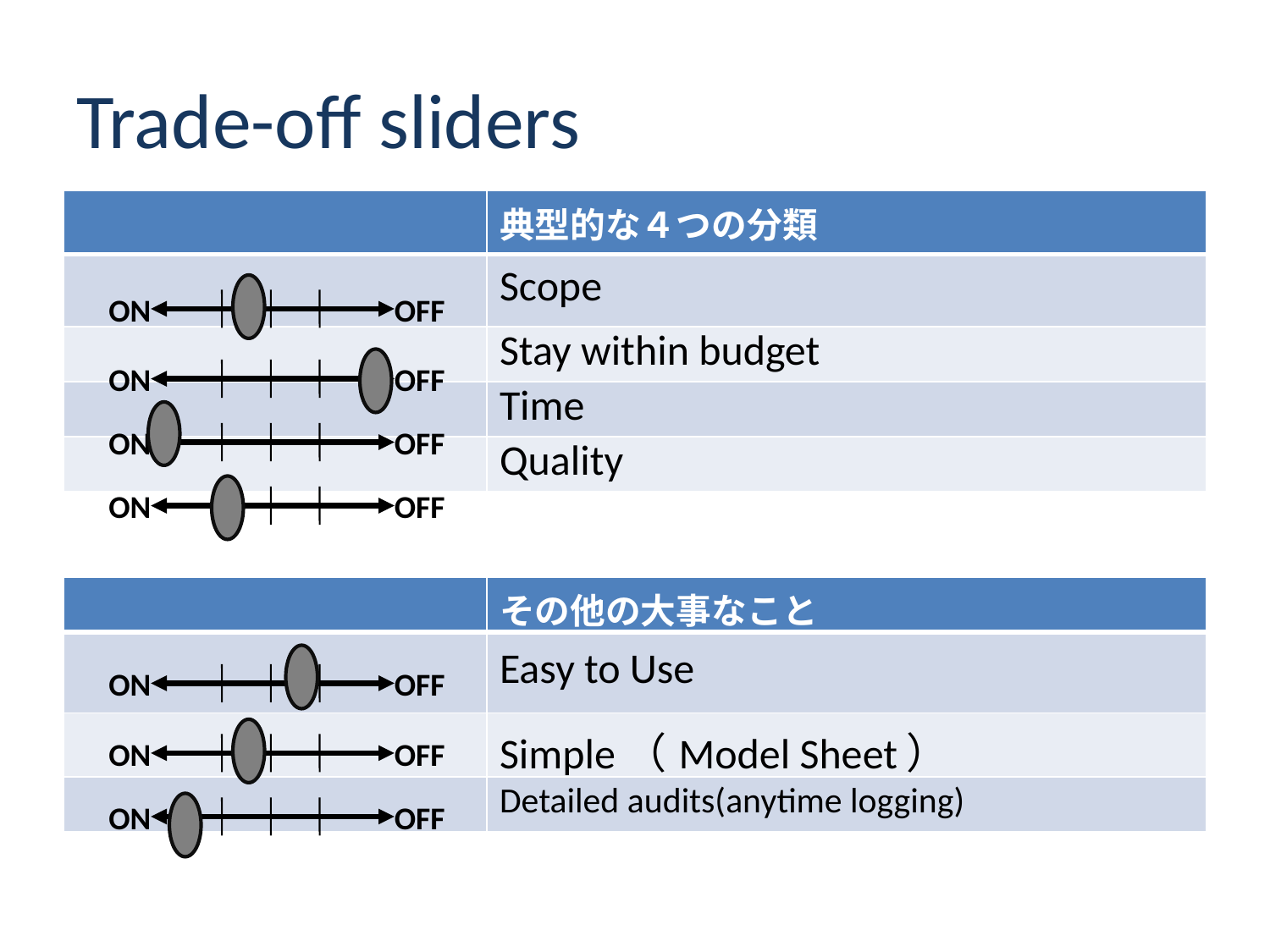

# Trade-off sliders
|  | 典型的な４つの分類 |
| --- | --- |
|  | Scope |
|  | Stay within budget |
|  | Time |
|  | Quality |

ON

OFF

ON

OFF

ON

OFF

ON

OFF
|  | その他の大事なこと |
| --- | --- |
|  | Easy to Use |
|  | Simple（Model Sheet） |
|  | Detailed audits(anytime logging) |

ON

OFF

ON

OFF

ON

OFF